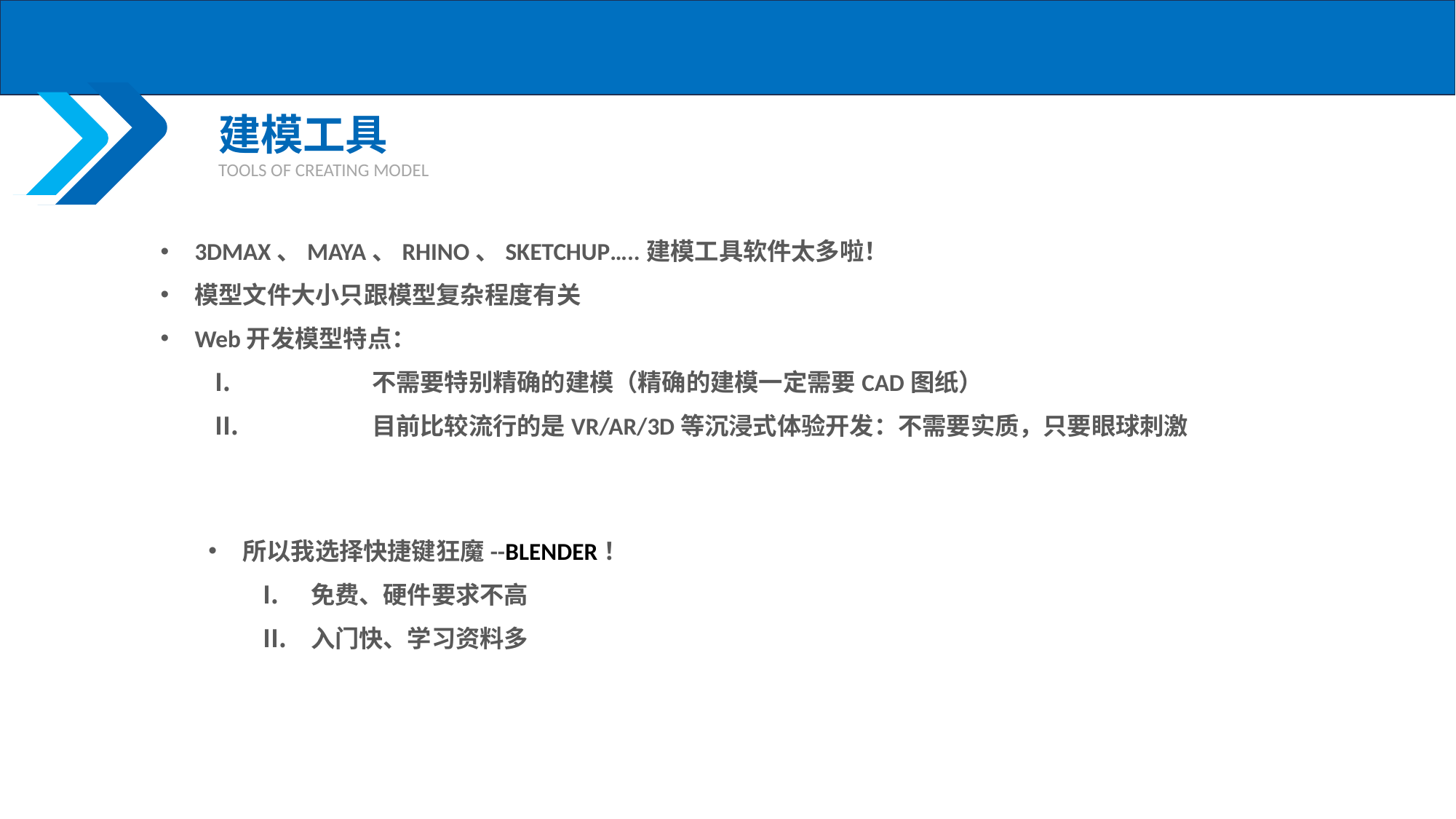

建模工具
TOOLS OF CREATING MODEL

3DMAX、MAYA、RHINO、SKETCHUP…..建模工具软件太多啦！
模型文件大小只跟模型复杂程度有关
Web开发模型特点：
	不需要特别精确的建模（精确的建模一定需要CAD图纸）
	目前比较流行的是VR/AR/3D等沉浸式体验开发：不需要实质，只要眼球刺激

所以我选择快捷键狂魔--BLENDER！
免费、硬件要求不高
入门快、学习资料多